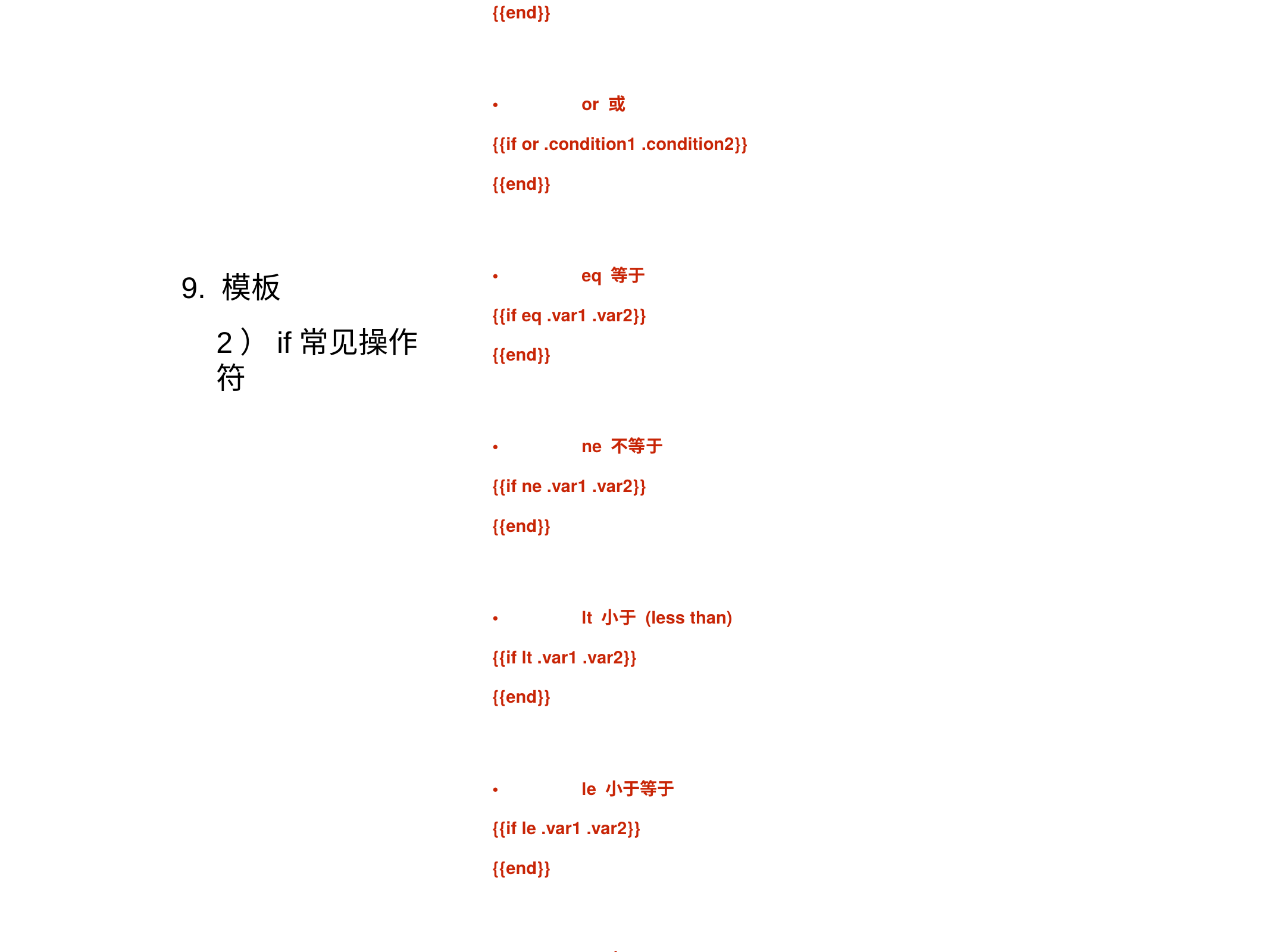

•	not 非
{{if not .condition}} 
{{end}}
	•	and 与
{{if and .condition1 .condition2}} 
{{end}}
	•	or 或
{{if or .condition1 .condition2}} 
{{end}}
	•	eq 等于
{{if eq .var1 .var2}} 
{{end}}
	•	ne 不等于
{{if ne .var1 .var2}} 
{{end}}
	•	lt 小于 (less than)
{{if lt .var1 .var2}} 
{{end}}
	•	le 小于等于
{{if le .var1 .var2}} 
{{end}}
	•	gt 大于
{{if gt .var1 .var2}} 
{{end}}
	•	ge 大于等于
{{if ge .var1 .var2}} 
{{end}}
9. 模板
2）if常见操作符